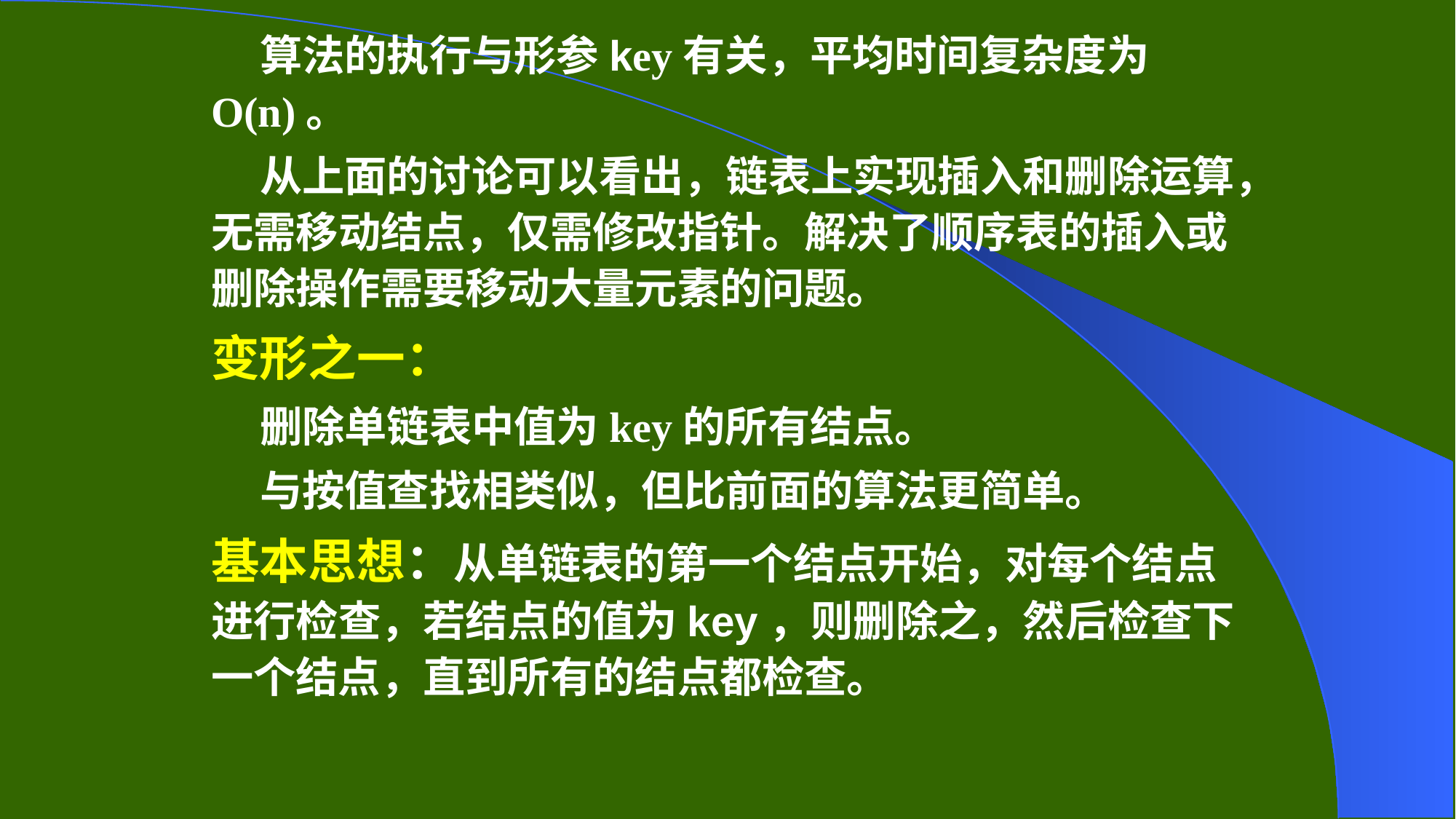

# 算法的执行与形参key有关，平均时间复杂度为O(n)。
    从上面的讨论可以看出，链表上实现插入和删除运算，无需移动结点，仅需修改指针。解决了顺序表的插入或删除操作需要移动大量元素的问题。
变形之一：
    删除单链表中值为key的所有结点。
    与按值查找相类似，但比前面的算法更简单。
基本思想：从单链表的第一个结点开始，对每个结点进行检查，若结点的值为key，则删除之，然后检查下一个结点，直到所有的结点都检查。